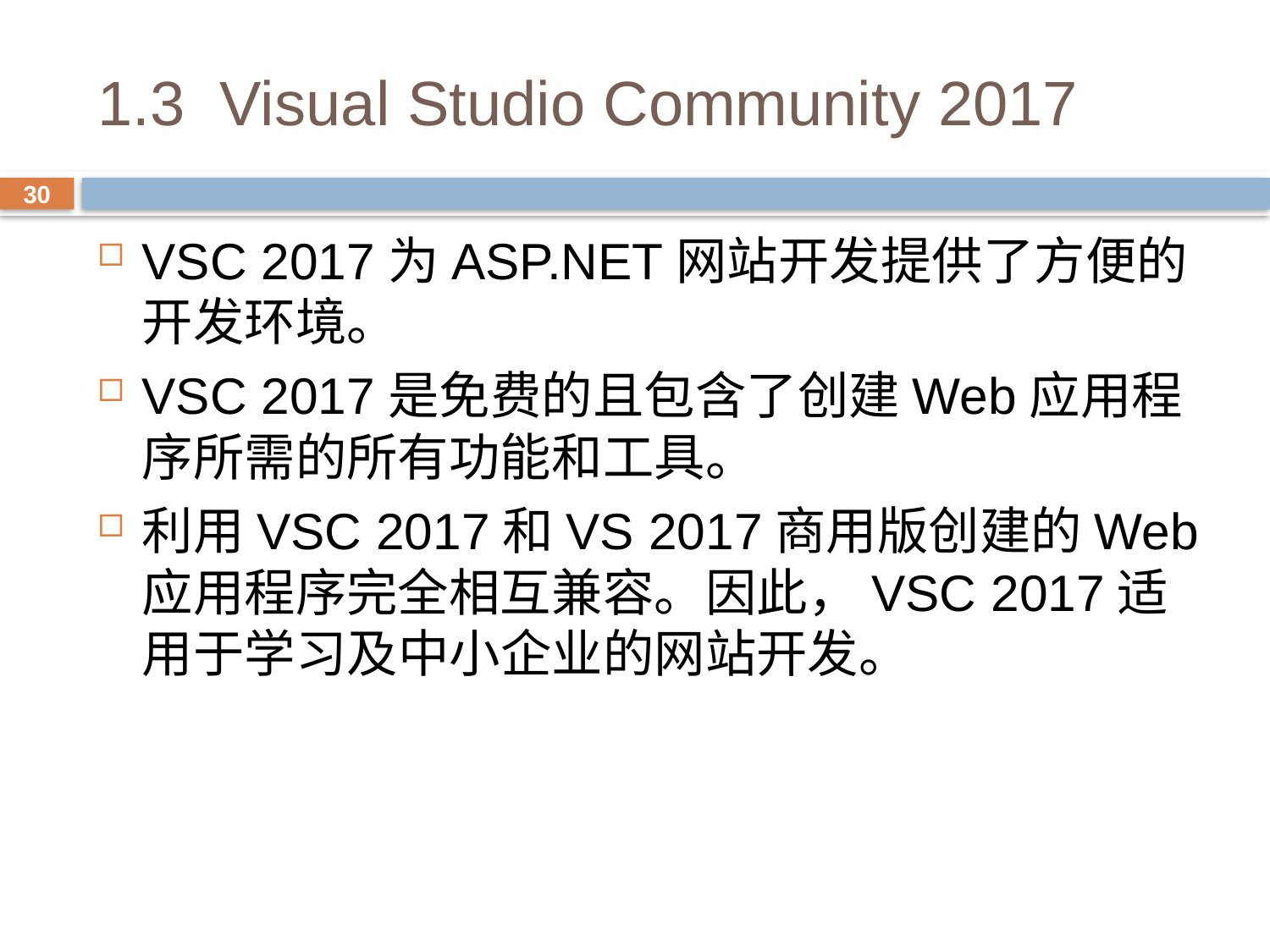

# 1.3  Visual Studio Community 2017
30
VSC 2017为ASP.NET网站开发提供了方便的开发环境。
VSC 2017是免费的且包含了创建Web应用程序所需的所有功能和工具。
利用VSC 2017和VS 2017商用版创建的Web应用程序完全相互兼容。因此，VSC 2017适用于学习及中小企业的网站开发。